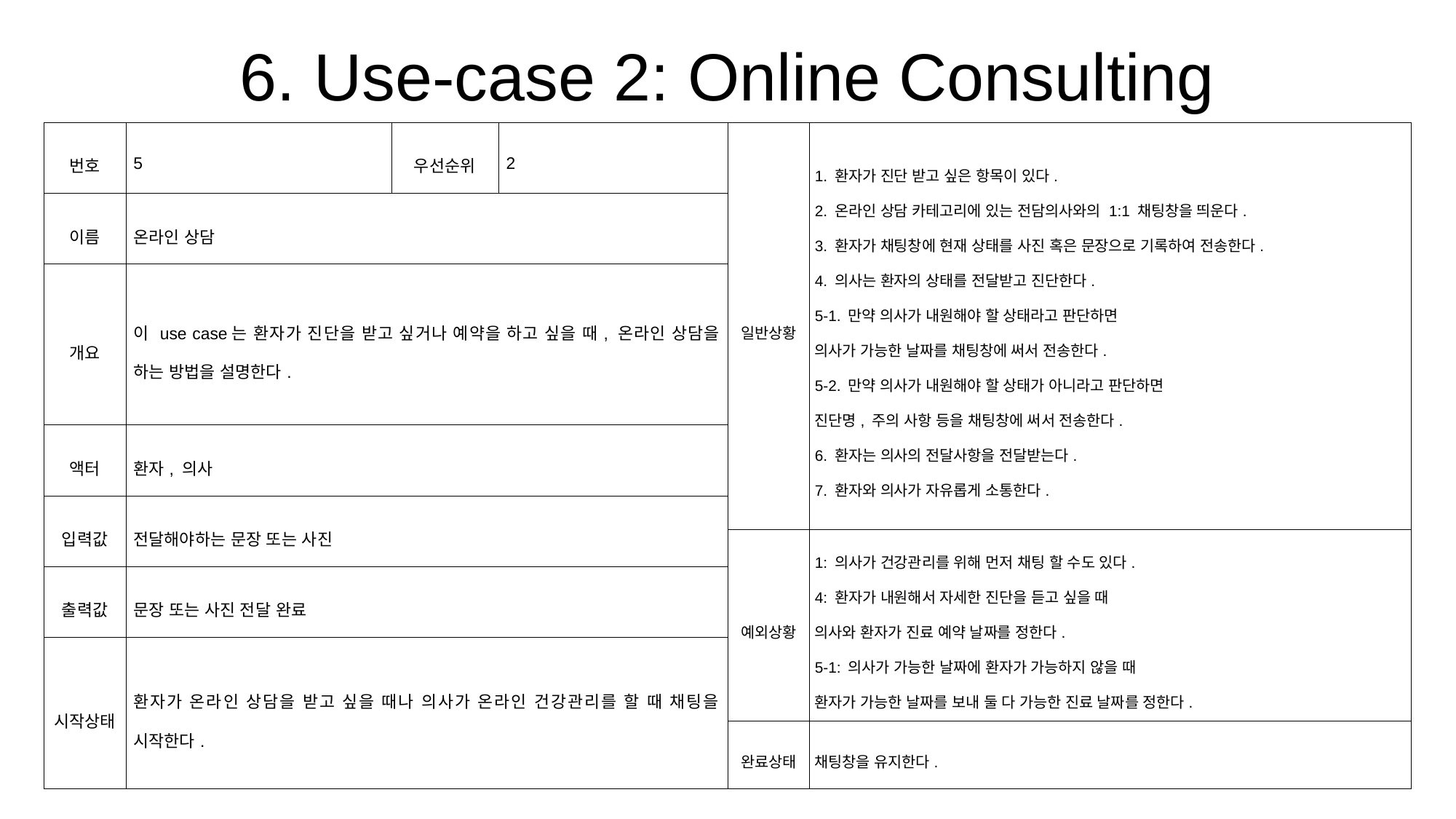

# 6. Use-case 2: Online Consulting
| 번호 | 5 | 우선순위 | 2 |
| --- | --- | --- | --- |
| 이름 | 온라인 상담 |  |  |
| 개요 | 이 use case는 환자가 진단을 받고 싶거나 예약을 하고 싶을 때, 온라인 상담을 하는 방법을 설명한다. |  |  |
| 액터 | 환자, 의사 |  |  |
| 입력값 | 전달해야하는 문장 또는 사진 |  |  |
| 출력값 | 문장 또는 사진 전달 완료 |  |  |
| 시작상태 | 환자가 온라인 상담을 받고 싶을 때나 의사가 온라인 건강관리를 할 때 채팅을 시작한다. |  |  |
| 일반상황 | 1. 환자가 진단 받고 싶은 항목이 있다. 2. 온라인 상담 카테고리에 있는 전담의사와의 1:1 채팅창을 띄운다. 3. 환자가 채팅창에 현재 상태를 사진 혹은 문장으로 기록하여 전송한다. 4. 의사는 환자의 상태를 전달받고 진단한다. 5-1. 만약 의사가 내원해야 할 상태라고 판단하면 의사가 가능한 날짜를 채팅창에 써서 전송한다. 5-2. 만약 의사가 내원해야 할 상태가 아니라고 판단하면 진단명, 주의 사항 등을 채팅창에 써서 전송한다. 6. 환자는 의사의 전달사항을 전달받는다. 7. 환자와 의사가 자유롭게 소통한다. |
| --- | --- |
| 예외상황 | 1: 의사가 건강관리를 위해 먼저 채팅 할 수도 있다. 4: 환자가 내원해서 자세한 진단을 듣고 싶을 때 의사와 환자가 진료 예약 날짜를 정한다. 5-1: 의사가 가능한 날짜에 환자가 가능하지 않을 때 환자가 가능한 날짜를 보내 둘 다 가능한 진료 날짜를 정한다. |
| 완료상태 | 채팅창을 유지한다. |